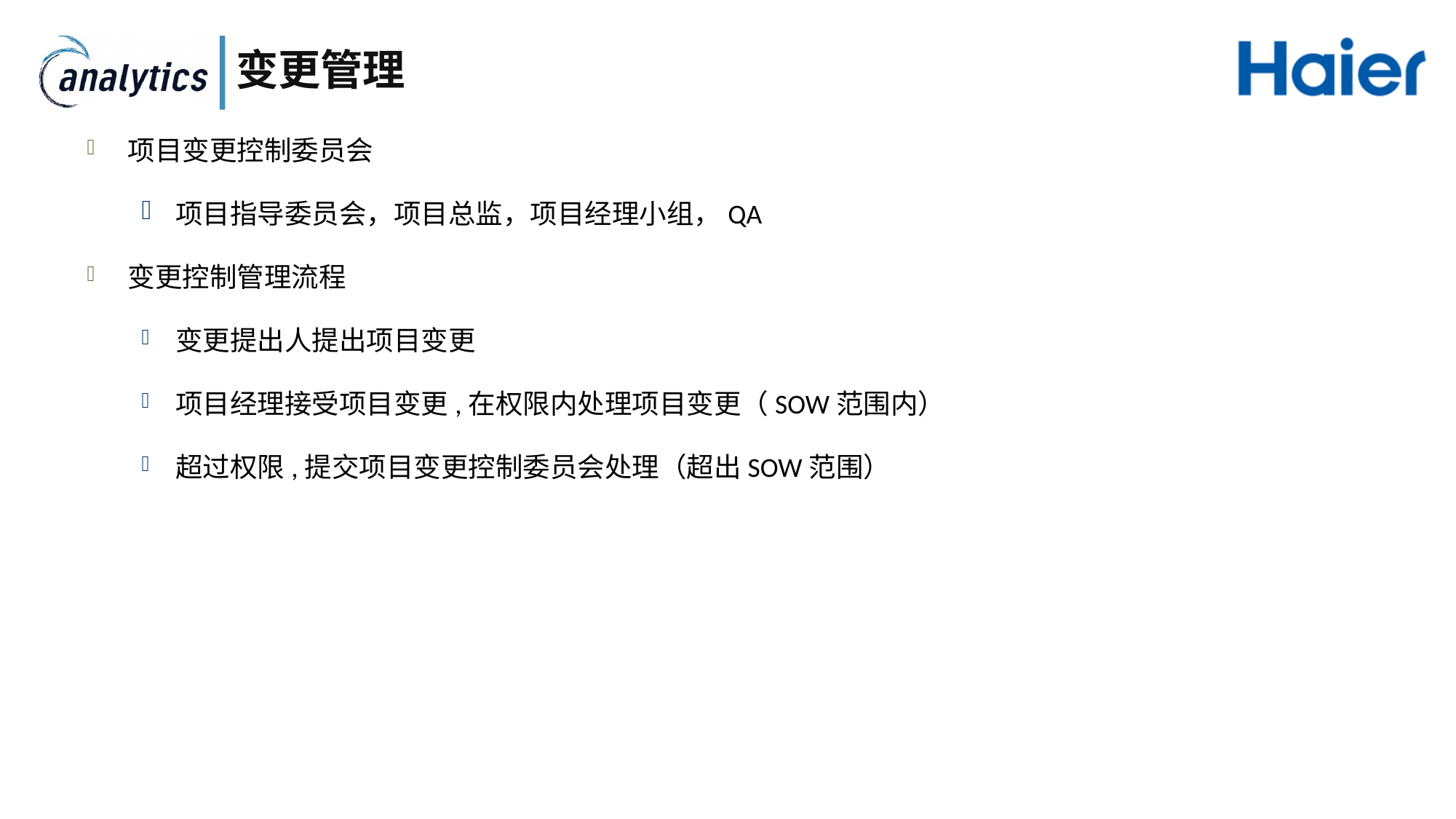

# 变更管理
项目变更控制委员会

项目指导委员会，项目总监，项目经理小组，QA

变更控制管理流程

变更提出人提出项目变更

项目经理接受项目变更,在权限内处理项目变更（SOW范围内）

超过权限,提交项目变更控制委员会处理（超出SOW范围）